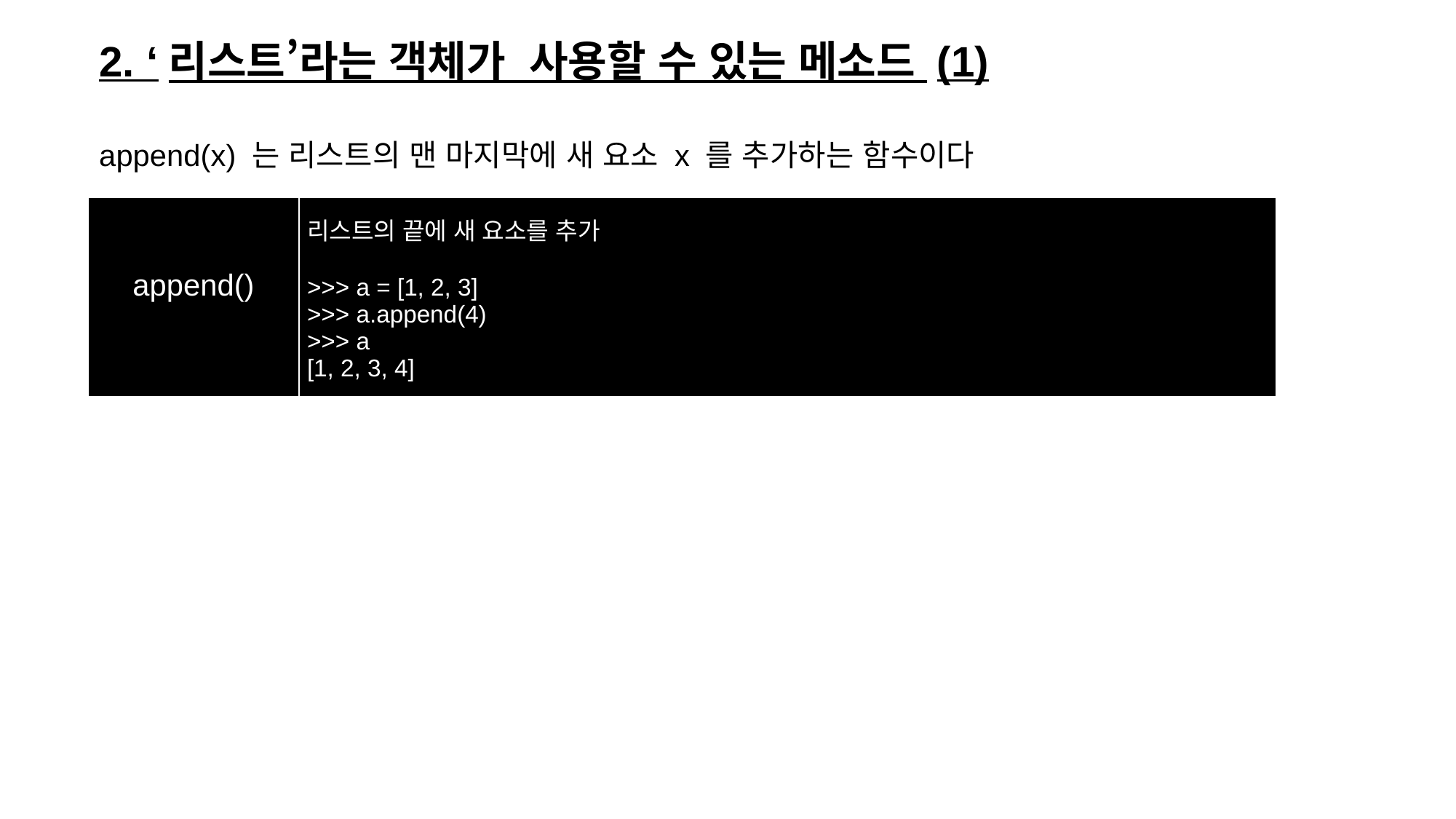

# 2. ‘리스트’라는 객체가  사용할 수 있는 메소드 (1)
append(x) 는 리스트의 맨 마지막에 새 요소 x 를 추가하는 함수이다
| append() | 리스트의 끝에 새 요소를 추가   >>> a = [1, 2, 3] >>> a.append(4) >>> a [1, 2, 3, 4] |
| --- | --- |